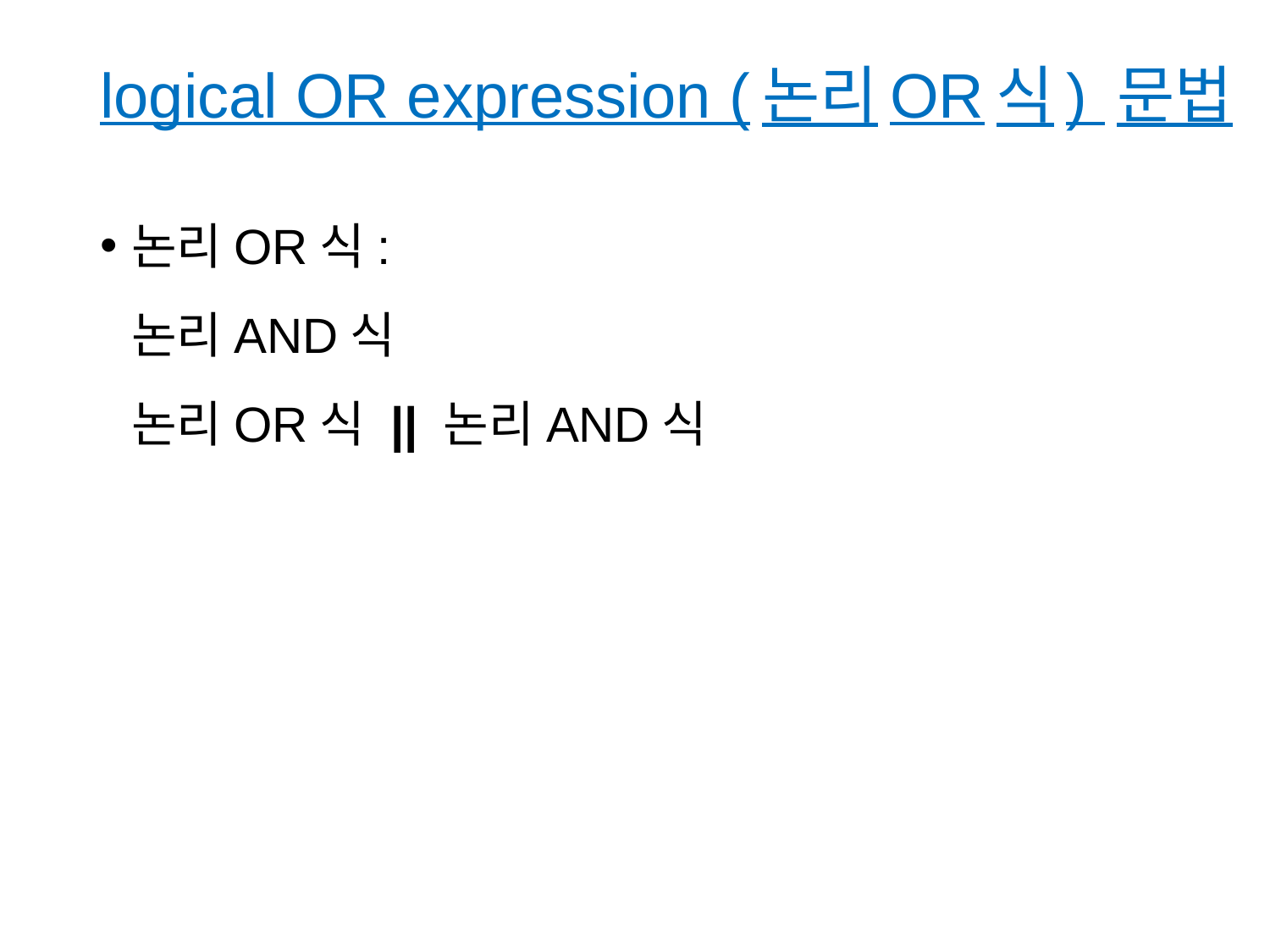

# logical OR expression (논리OR식) 문법
논리OR식:
논리AND식
논리OR식 || 논리AND식